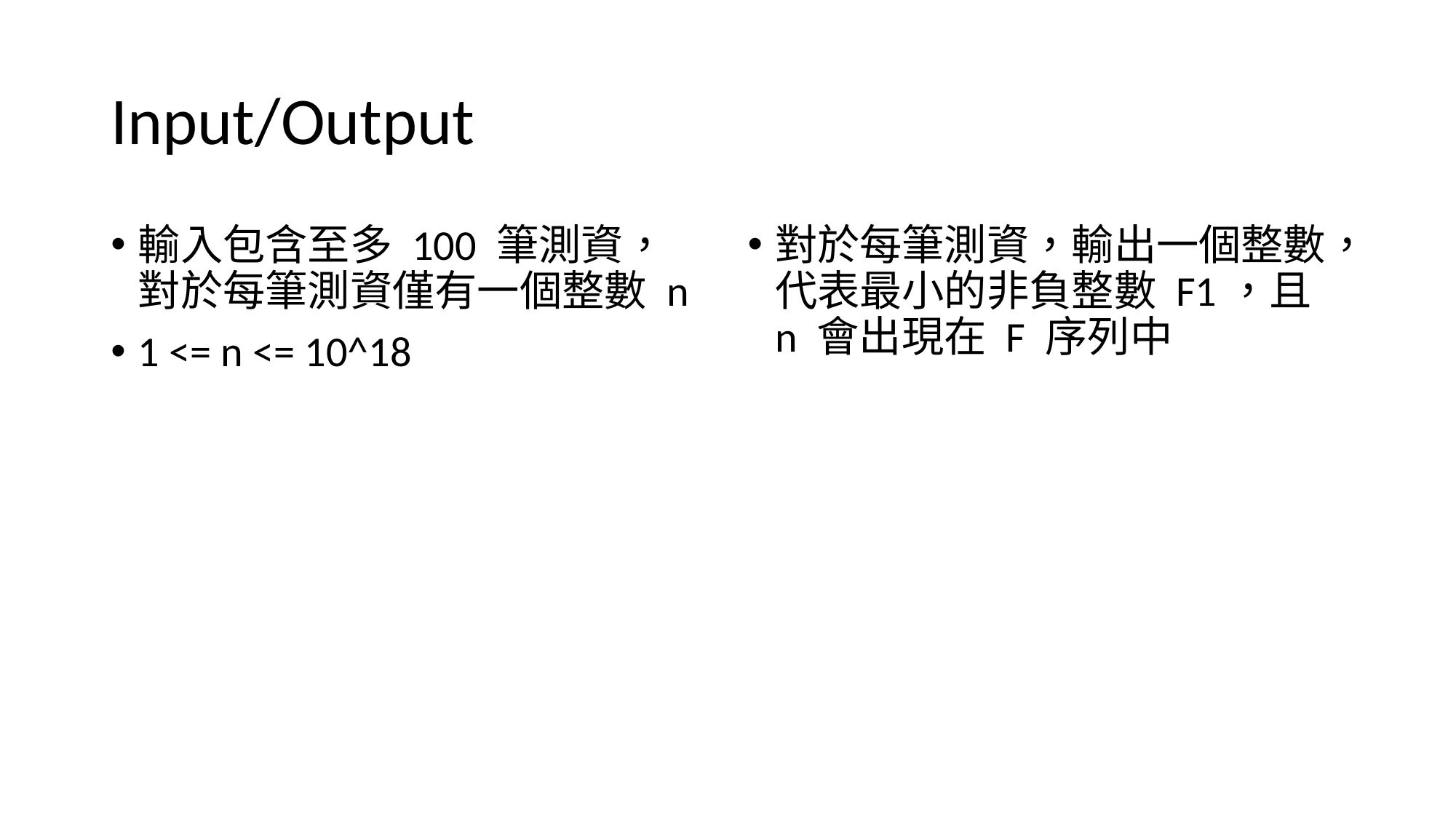

# Input/Output
輸入包含至多 100 筆測資，對於每筆測資僅有一個整數 n
1 <= n <= 10^18
對於每筆測資，輸出一個整數，代表最小的非負整數 F1，且 n 會出現在 F 序列中